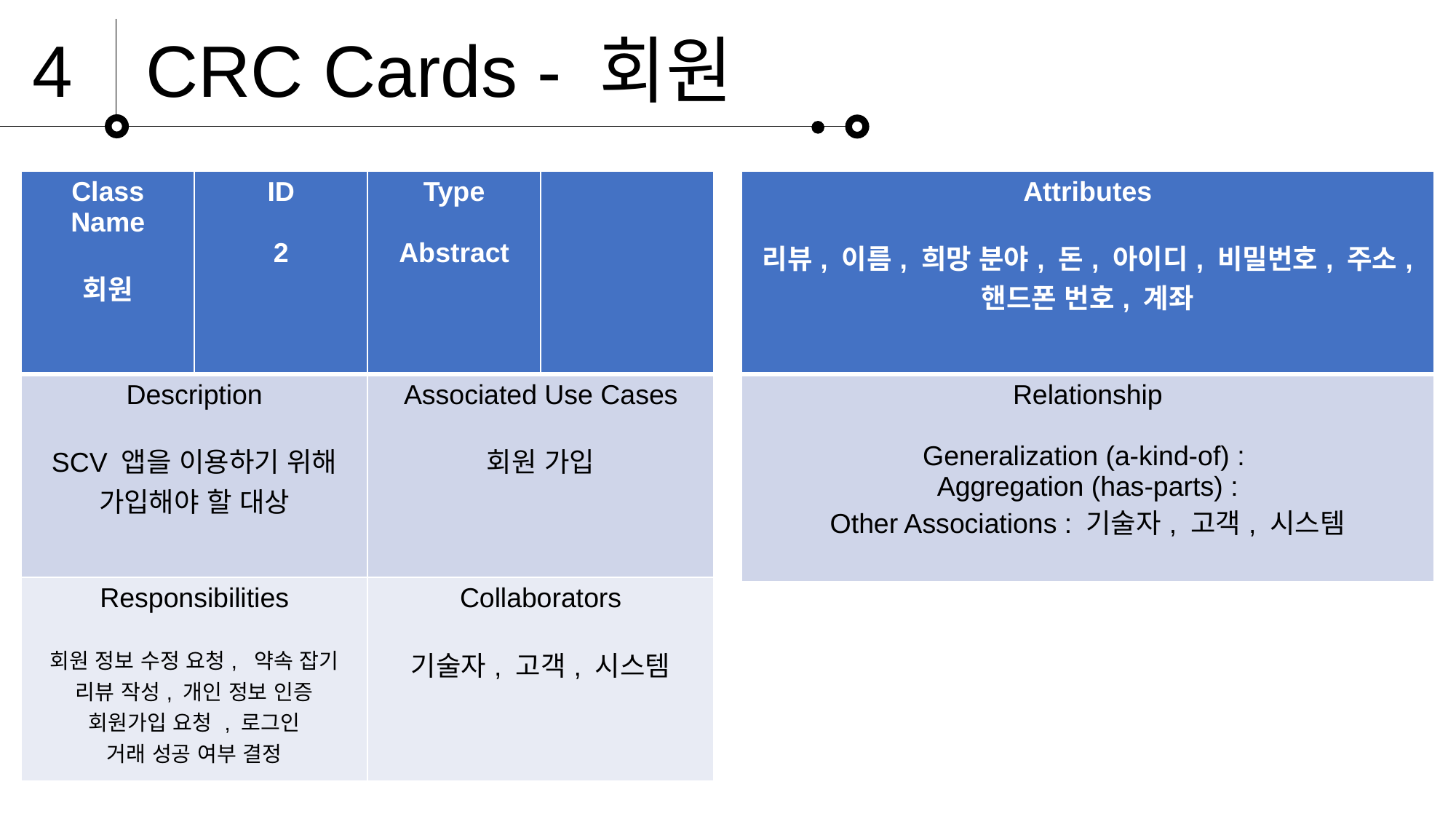

4
CRC Cards - 회원
| Class Name 회원 | ID 2 | Type Abstract |  |
| --- | --- | --- | --- |
| Description SCV 앱을 이용하기 위해 가입해야 할 대상 |  | Associated Use Cases 회원 가입 |  |
| Responsibilities 회원 정보 수정 요청, 약속 잡기 리뷰 작성, 개인 정보 인증 회원가입 요청 , 로그인 거래 성공 여부 결정 |  | Collaborators 기술자, 고객, 시스템 |  |
| Attributes 리뷰, 이름, 희망 분야, 돈, 아이디, 비밀번호, 주소, 핸드폰 번호, 계좌 |
| --- |
| Relationship Generalization (a-kind-of) : Aggregation (has-parts) : Other Associations : 기술자, 고객, 시스템 |